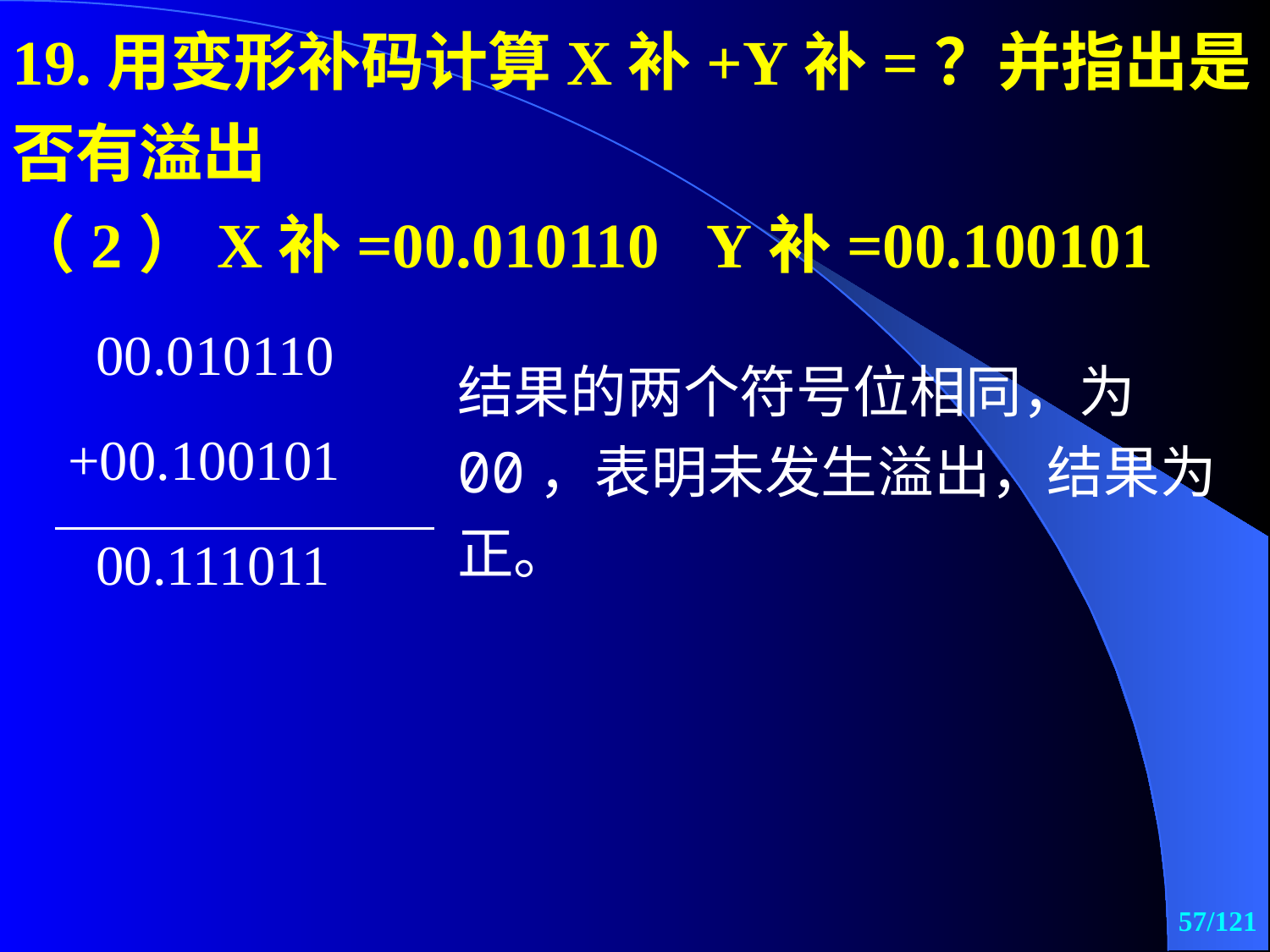

19.用变形补码计算X补+Y补=？并指出是否有溢出
（2）X补=00.010110   Y补=00.100101
| 00.010110 |
| --- |
| +00.100101 |
| 00.111011 |
结果的两个符号位相同，为00，表明未发生溢出，结果为正。
57/121